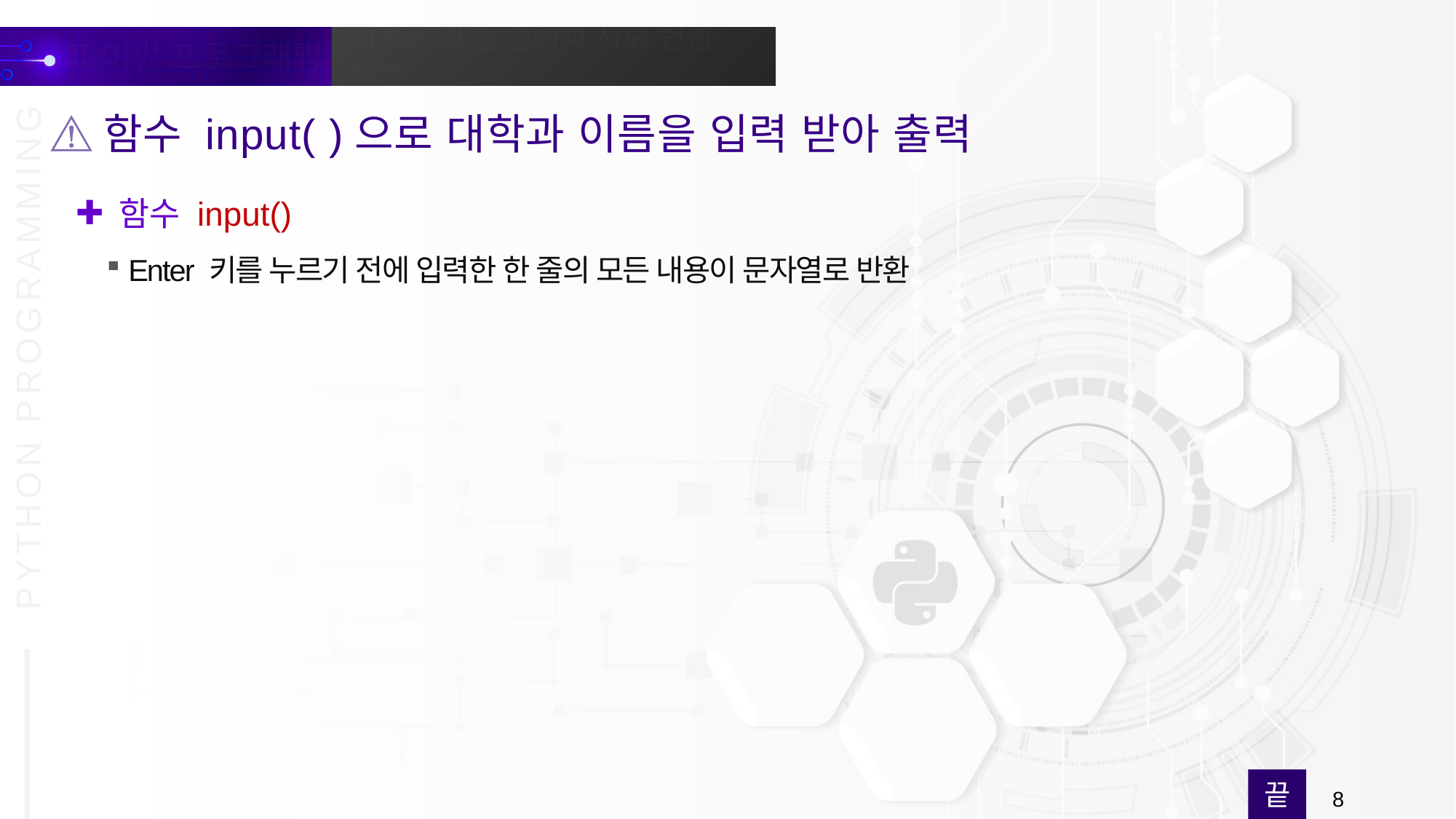

함수 input( )으로 대학과 이름을 입력 받아 출력
함수 input()
Enter 키를 누르기 전에 입력한 한 줄의 모든 내용이 문자열로 반환
끝
8